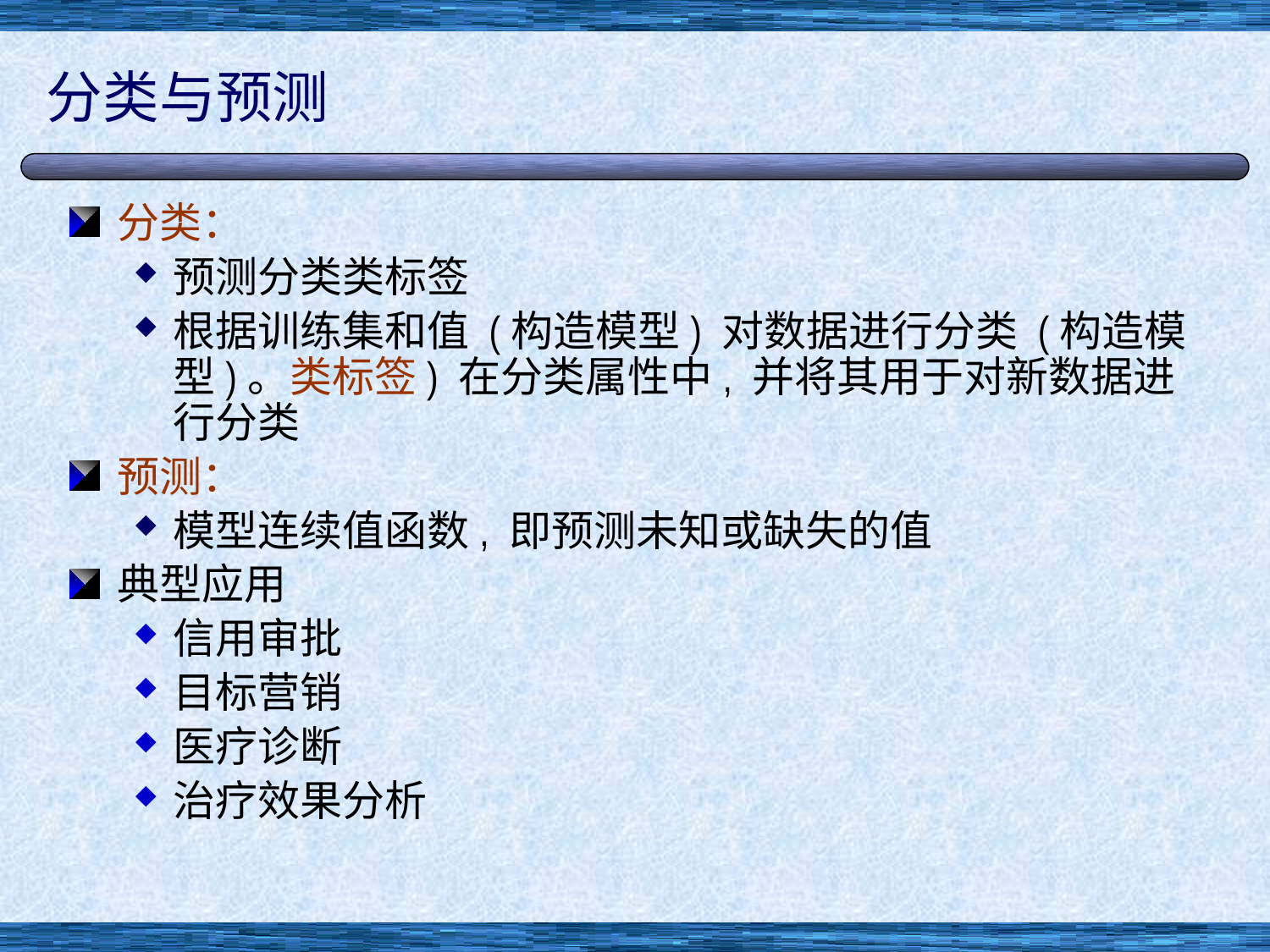

# 分类与预测
分类：
预测分类类标签
根据训练集和值 (构造模型) 对数据进行分类 (构造模型)。类标签) 在分类属性中, 并将其用于对新数据进行分类
预测：
模型连续值函数, 即预测未知或缺失的值
典型应用
信用审批
目标营销
医疗诊断
治疗效果分析